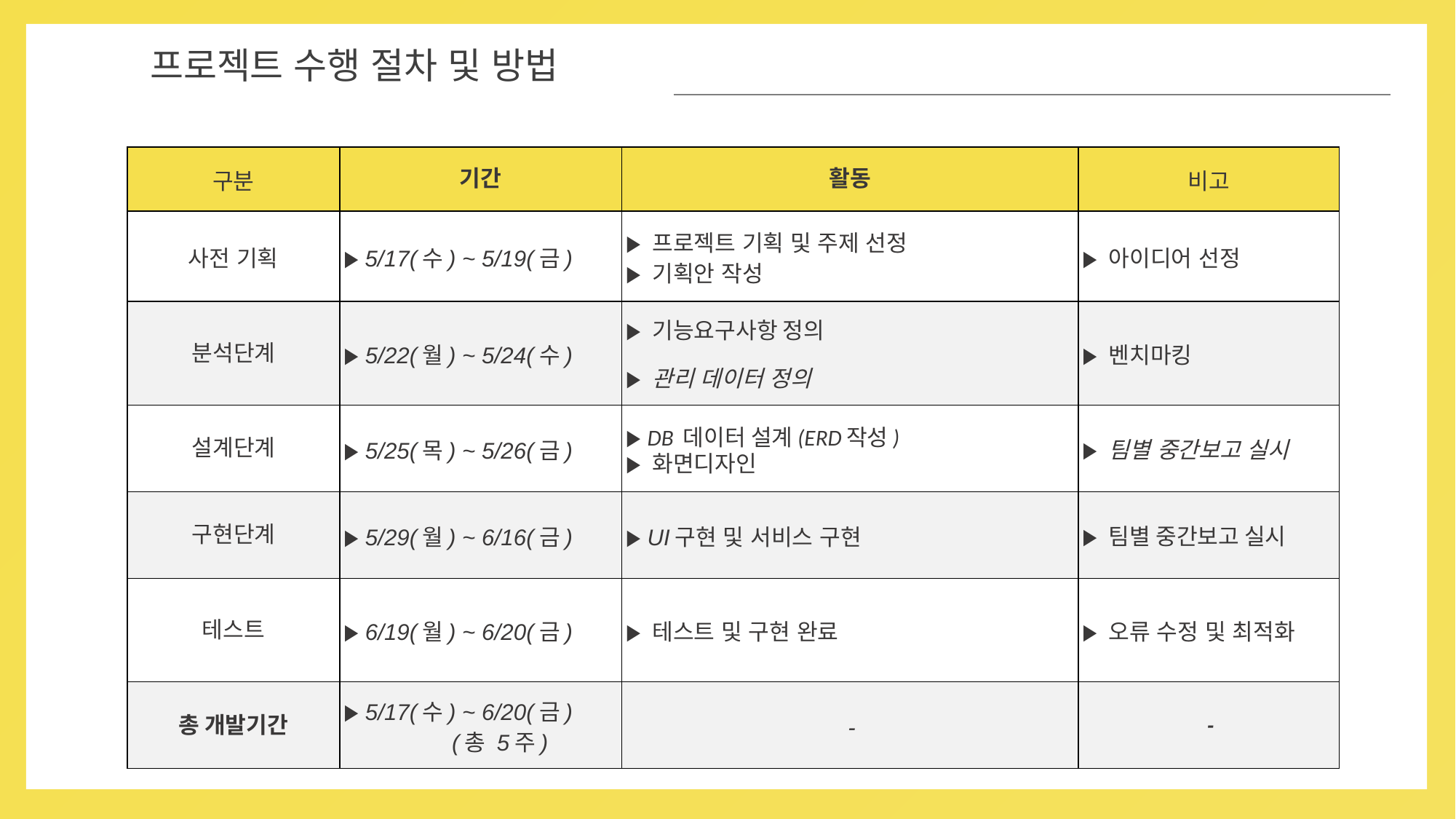

03

프로젝트 수행 절차 및 방법
| 구분 | 기간 | 활동 | 비고 |
| --- | --- | --- | --- |
| 사전 기획 | ▶ 5/17(수) ~ 5/19(금) | ▶ 프로젝트 기획 및 주제 선정 ▶ 기획안 작성 | ▶ 아이디어 선정 |
| 분석단계 | ▶ 5/22(월) ~ 5/24(수) | ▶ 기능요구사항 정의 ▶ 관리 데이터 정의 | ▶ 벤치마킹 |
| 설계단계 | ▶ 5/25(목) ~ 5/26(금) | ▶ DB 데이터 설계(ERD작성) ▶ 화면디자인 | ▶ 팀별 중간보고 실시 |
| 구현단계 | ▶ 5/29(월) ~ 6/16(금) | ▶ UI구현 및 서비스 구현 | ▶ 팀별 중간보고 실시 |
| 테스트 | ▶ 6/19(월) ~ 6/20(금) | ▶ 테스트 및 구현 완료 | ▶ 오류 수정 및 최적화 |
| 총 개발기간 | ▶ 5/17(수) ~ 6/20(금) (총 5주) | - | - |